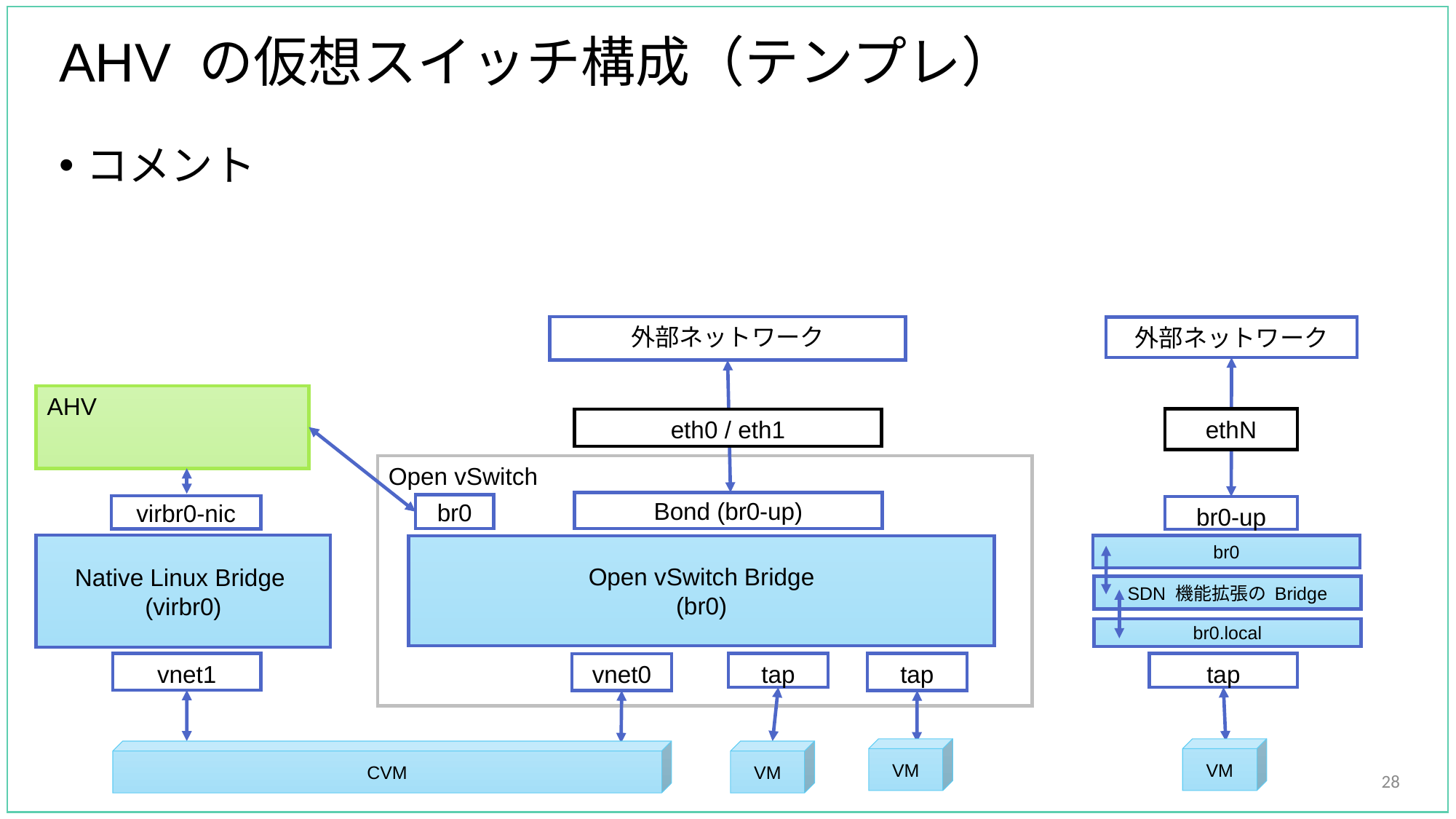

# AHV の仮想スイッチ構成（テンプレ）
コメント
外部ネットワーク
外部ネットワーク
AHV
ethN
eth0 / eth1
Open vSwitch
Bond (br0-up)
br0
virbr0-nic
br0-up
Native Linux Bridge
(virbr0)
br0
Open vSwitch Bridge
(br0)
SDN 機能拡張の Bridge
br0.local
vnet1
tap
tap
vnet0
tap
VM
VM
CVM
VM
28